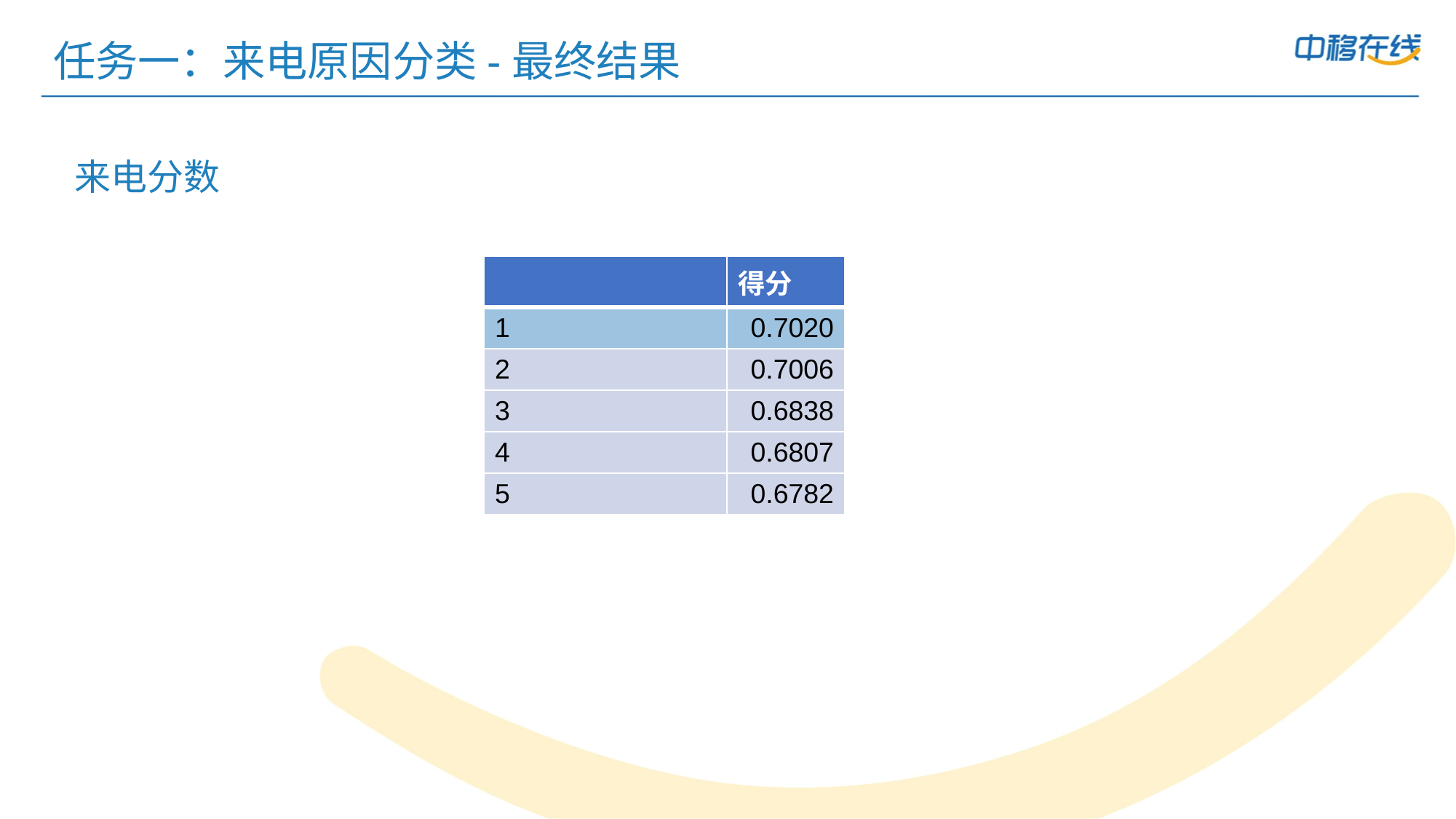

# 任务一：来电原因分类-最终结果
来电分数
|  | 得分 |
| --- | --- |
| 1 | 0.7020 |
| 2 | 0.7006 |
| 3 | 0.6838 |
| 4 | 0.6807 |
| 5 | 0.6782 |